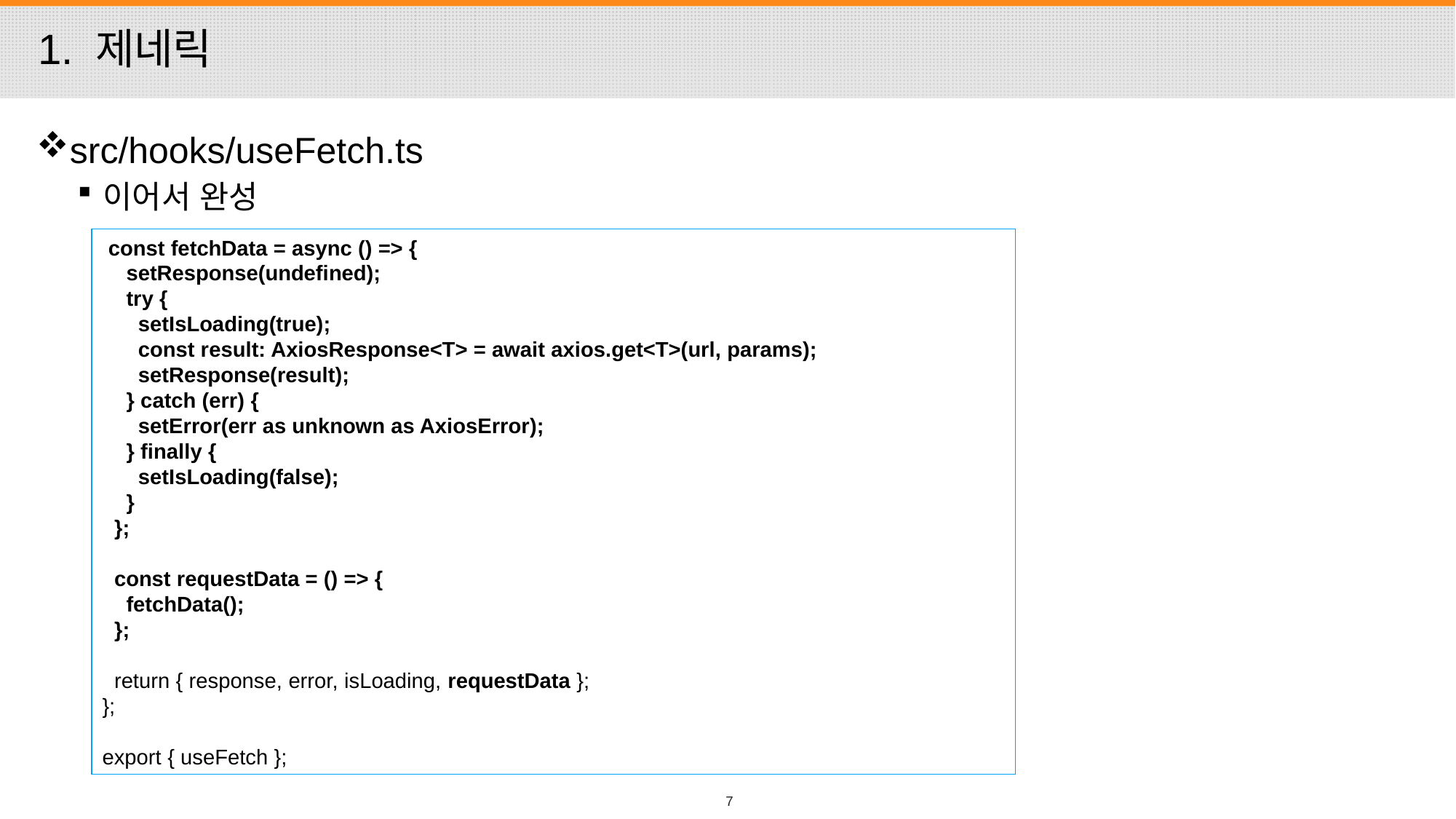

# 1. 제네릭
src/hooks/useFetch.ts
이어서 완성
 const fetchData = async () => {
    setResponse(undefined);
    try {
      setIsLoading(true);
      const result: AxiosResponse<T> = await axios.get<T>(url, params);
      setResponse(result);
    } catch (err) {
      setError(err as unknown as AxiosError);
    } finally {
      setIsLoading(false);
    }
  };

  const requestData = () => {
    fetchData();
  };

  return { response, error, isLoading, requestData };
};

export { useFetch };